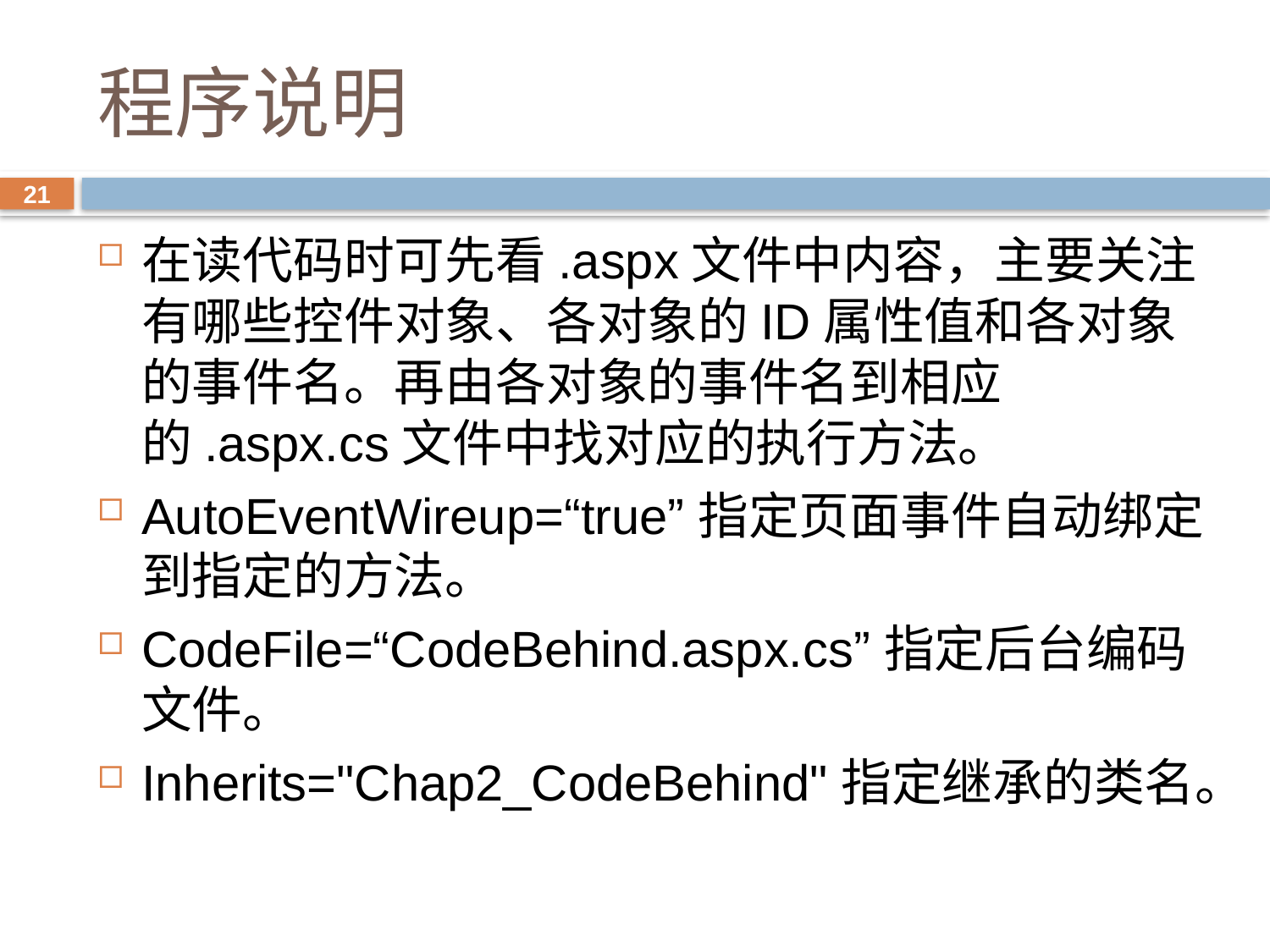

# 程序说明
21
在读代码时可先看.aspx文件中内容，主要关注有哪些控件对象、各对象的ID属性值和各对象的事件名。再由各对象的事件名到相应的.aspx.cs文件中找对应的执行方法。
AutoEventWireup=“true”指定页面事件自动绑定到指定的方法。
CodeFile=“CodeBehind.aspx.cs”指定后台编码文件。
Inherits="Chap2_CodeBehind"指定继承的类名。